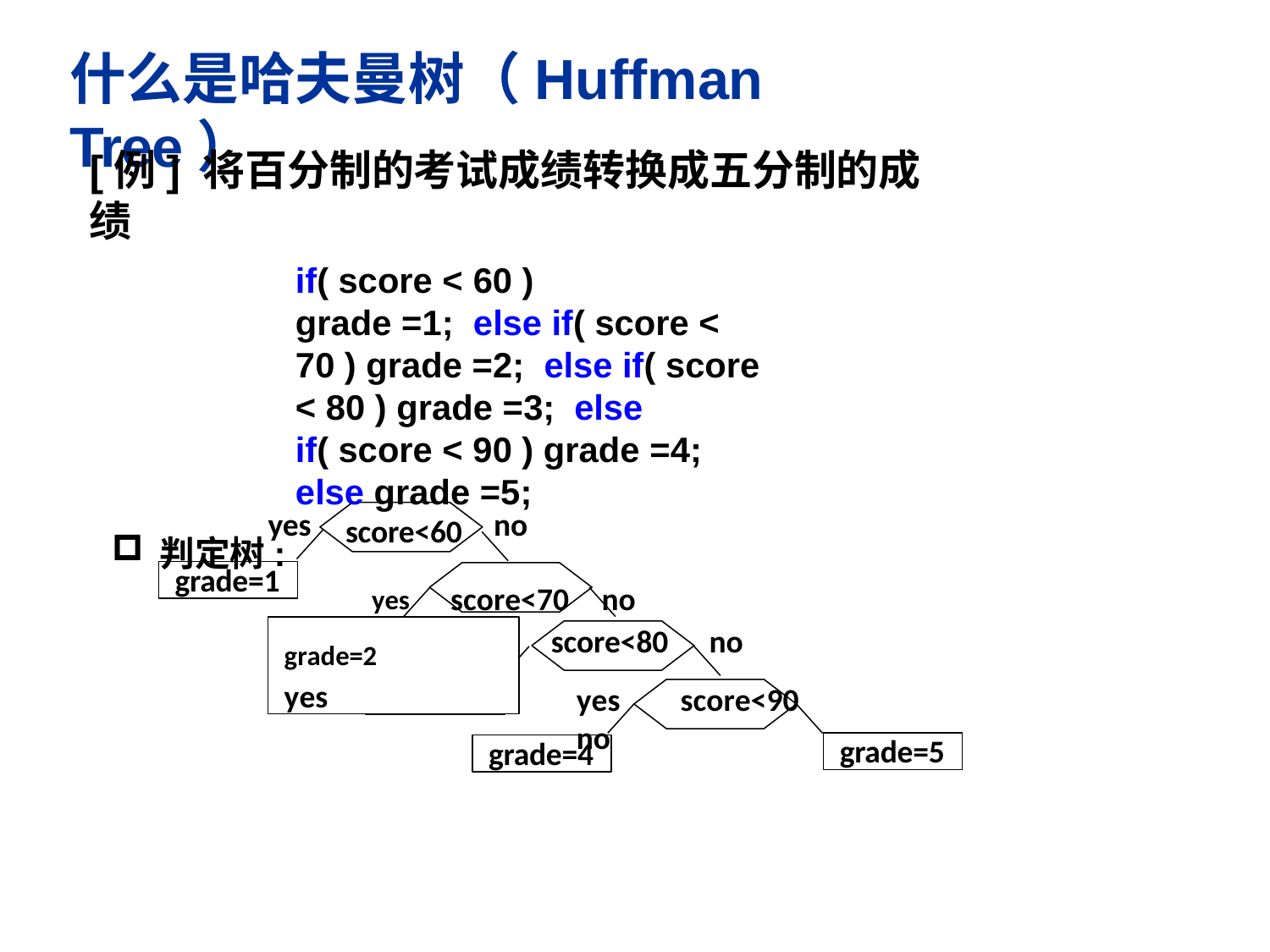

# 什么是哈夫曼树（Huffman Tree）
[例] 将百分制的考试成绩转换成五分制的成绩
if( score < 60 )	grade =1;  else if( score < 70 ) grade =2;  else if( score < 80 ) grade =3;  else if( score < 90 ) grade =4;  else grade =5;
判定树:

yes
no

score<60

yes	score<70	no
grade=1

score<80	no
yes	score<90	no
grade=2	yes

grade=3

grade=5
grade=4